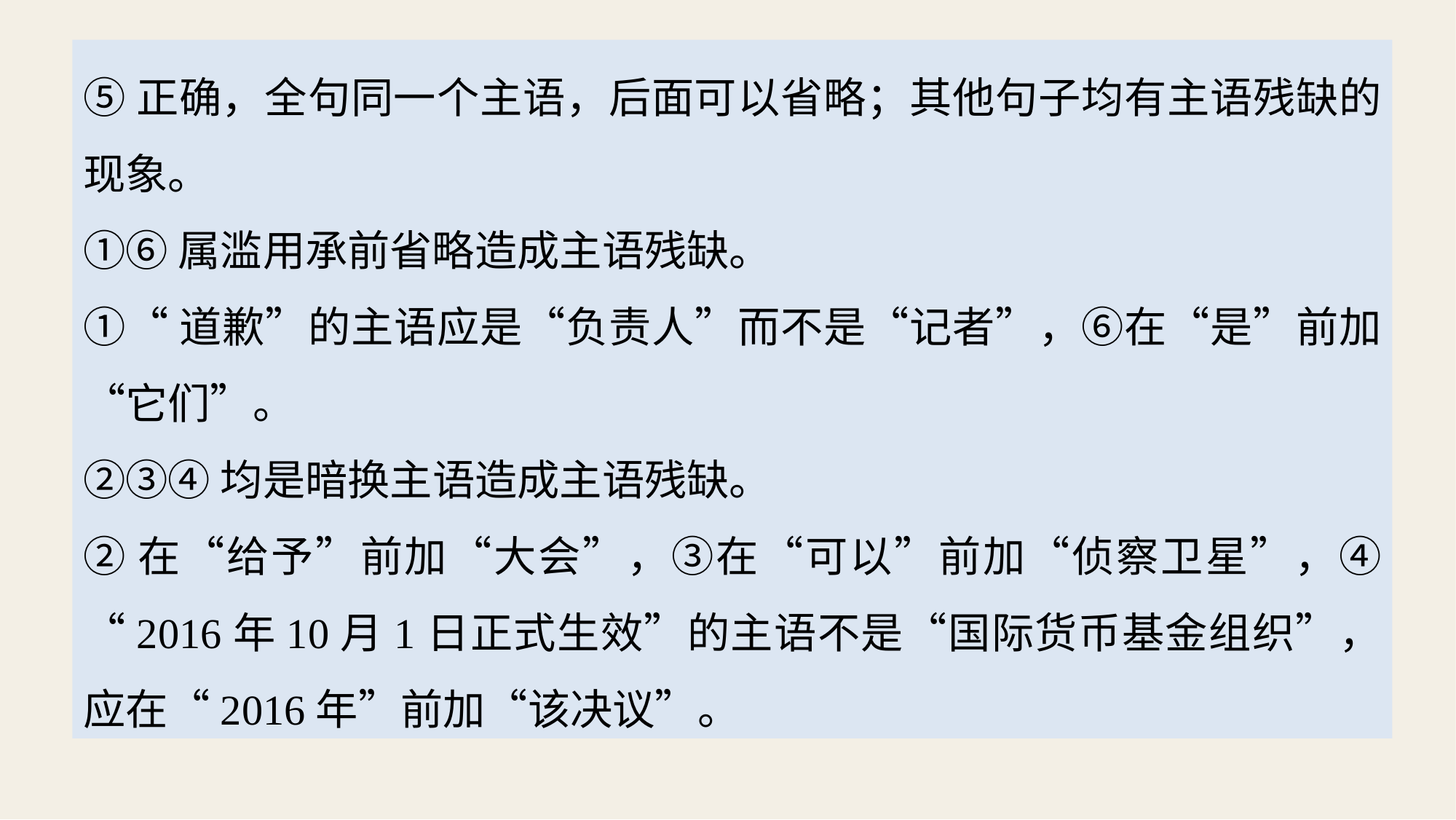

⑤正确，全句同一个主语，后面可以省略；其他句子均有主语残缺的现象。
①⑥属滥用承前省略造成主语残缺。
①“道歉”的主语应是“负责人”而不是“记者”，⑥在“是”前加“它们”。
②③④均是暗换主语造成主语残缺。
②在“给予”前加“大会”，③在“可以”前加“侦察卫星”，④“2016年10月1日正式生效”的主语不是“国际货币基金组织”，应在“2016年”前加“该决议”。